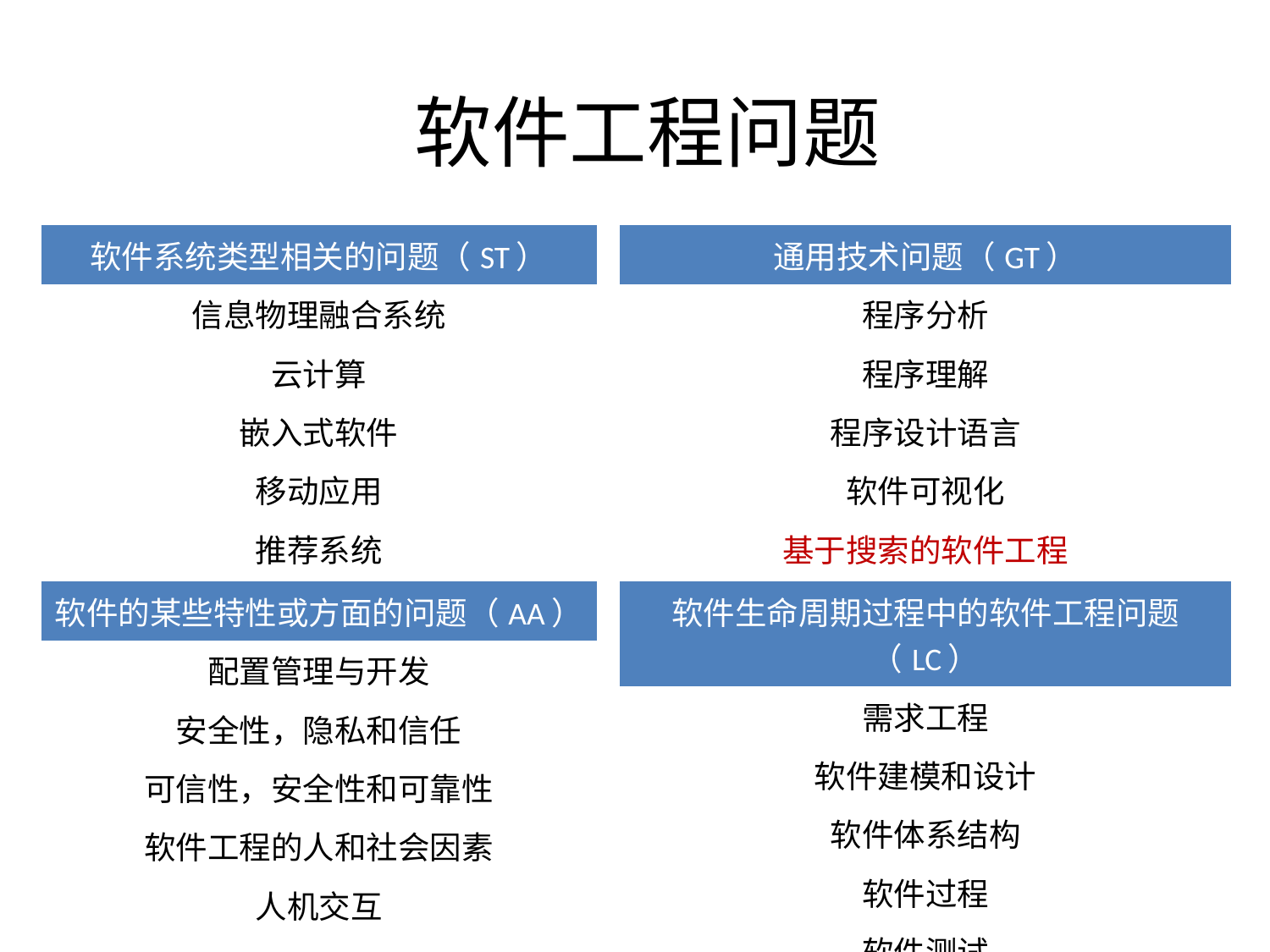

# 软件工程问题
| 软件系统类型相关的问题（ST） |
| --- |
| 信息物理融合系统 |
| 云计算 |
| 嵌入式软件 |
| 移动应用 |
| 推荐系统 |
| …… |
| 通用技术问题（GT） |
| --- |
| 程序分析 |
| 程序理解 |
| 程序设计语言 |
| 软件可视化 |
| 基于搜索的软件工程 |
| …… |
| 软件的某些特性或方面的问题（AA） |
| --- |
| 配置管理与开发 |
| 安全性，隐私和信任 |
| 可信性，安全性和可靠性 |
| 软件工程的人和社会因素 |
| 人机交互 |
| …… |
| 软件生命周期过程中的软件工程问题（LC） |
| --- |
| 需求工程 |
| 软件建模和设计 |
| 软件体系结构 |
| 软件过程 |
| 软件测试 |
| …… |